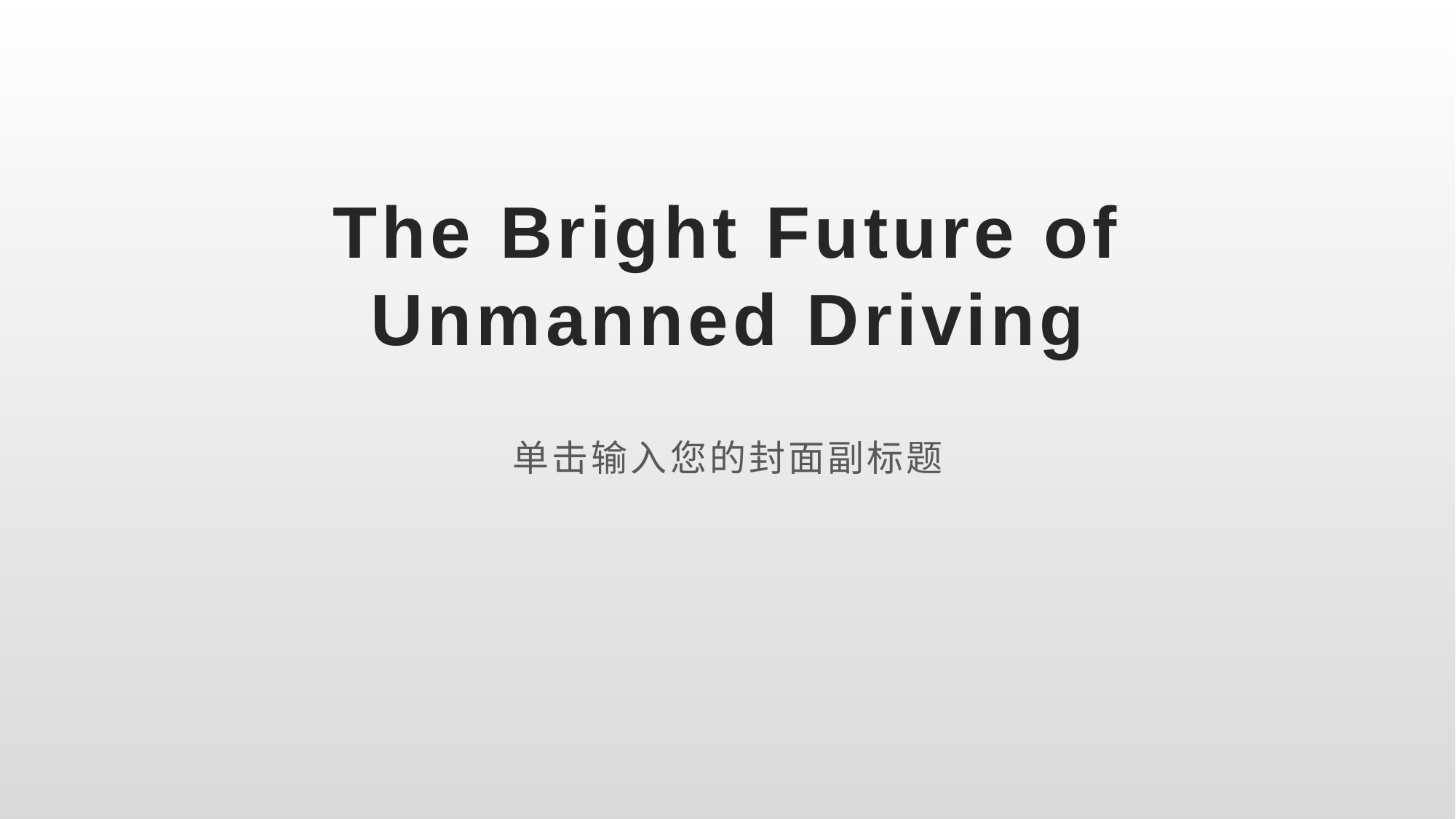

# The Bright Future of Unmanned Driving
单击输入您的封面副标题